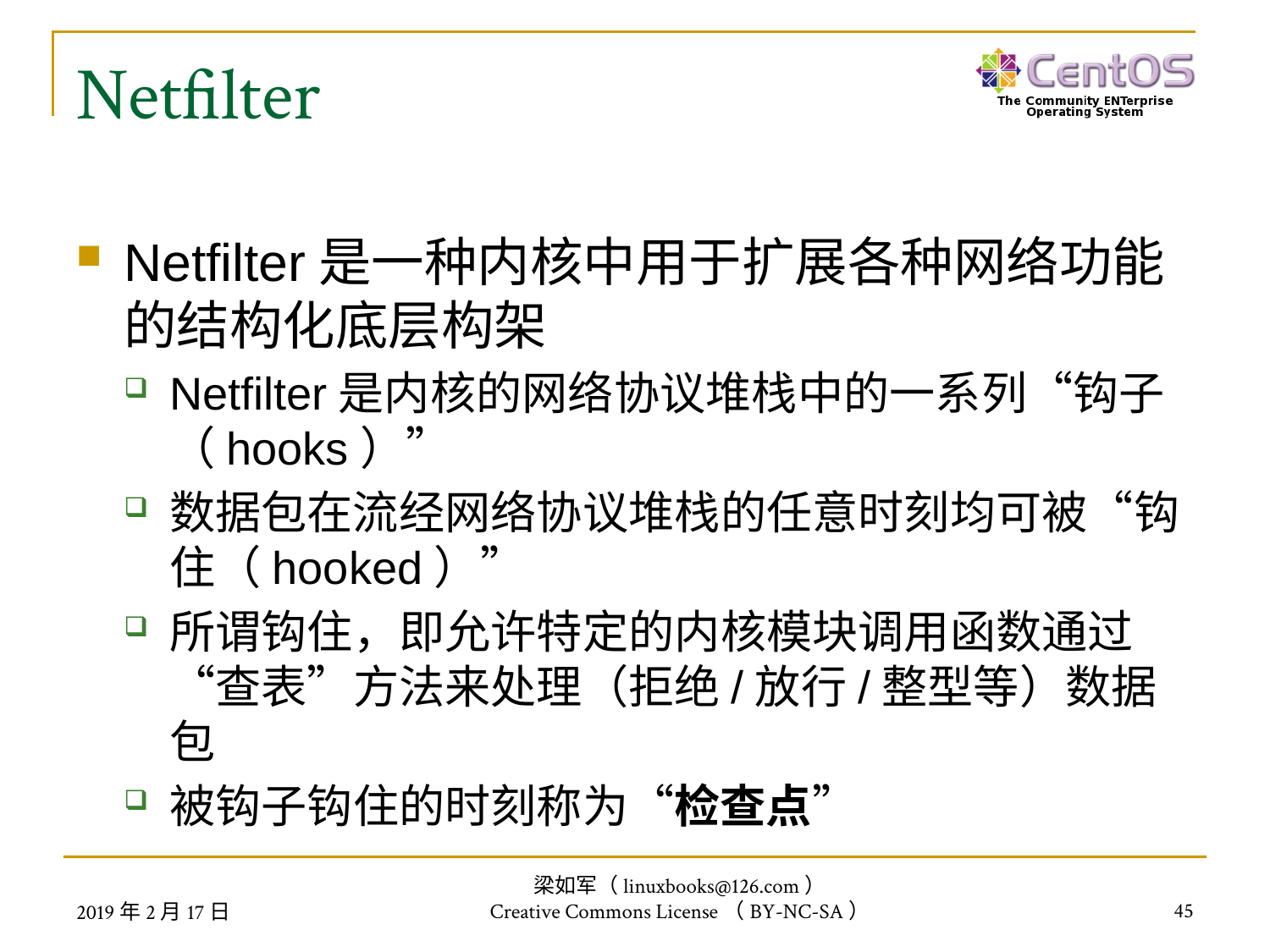

# Netfilter
Netfilter是一种内核中用于扩展各种网络功能的结构化底层构架
Netfilter是内核的网络协议堆栈中的一系列“钩子（hooks）”
数据包在流经网络协议堆栈的任意时刻均可被“钩住（hooked）”
所谓钩住，即允许特定的内核模块调用函数通过“查表”方法来处理（拒绝/放行/整型等）数据包
被钩子钩住的时刻称为“检查点”

梁如军（linuxbooks@126.com）
Creative Commons License（BY-NC-SA）
2019年2月17日
45